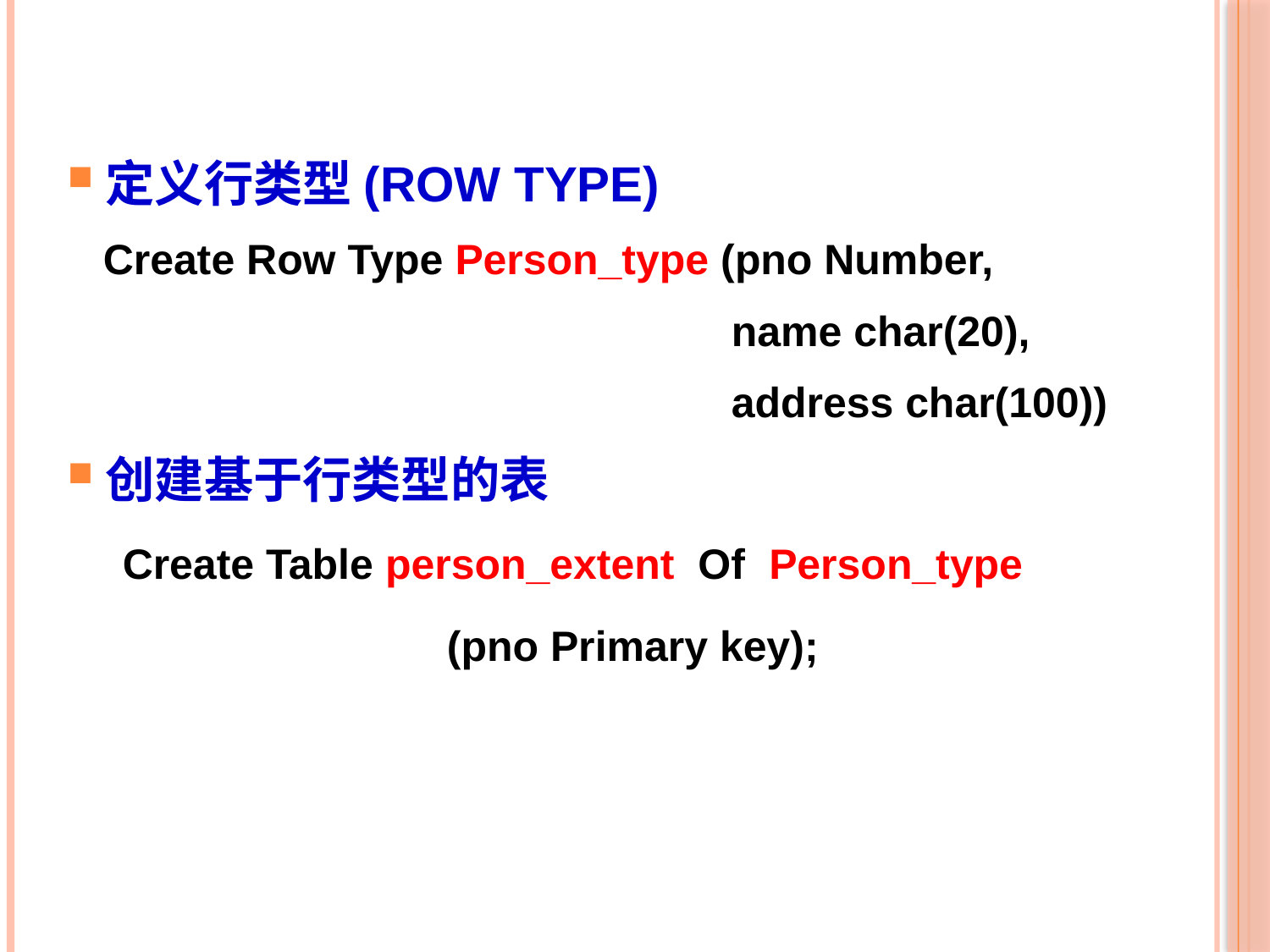

定义行类型(ROW TYPE)
   Create Row Type Person_type (pno Number,
                                                        name char(20),
                                                        address char(100))
创建基于行类型的表
    Create Table person_extent  Of  Person_type
                                (pno Primary key);